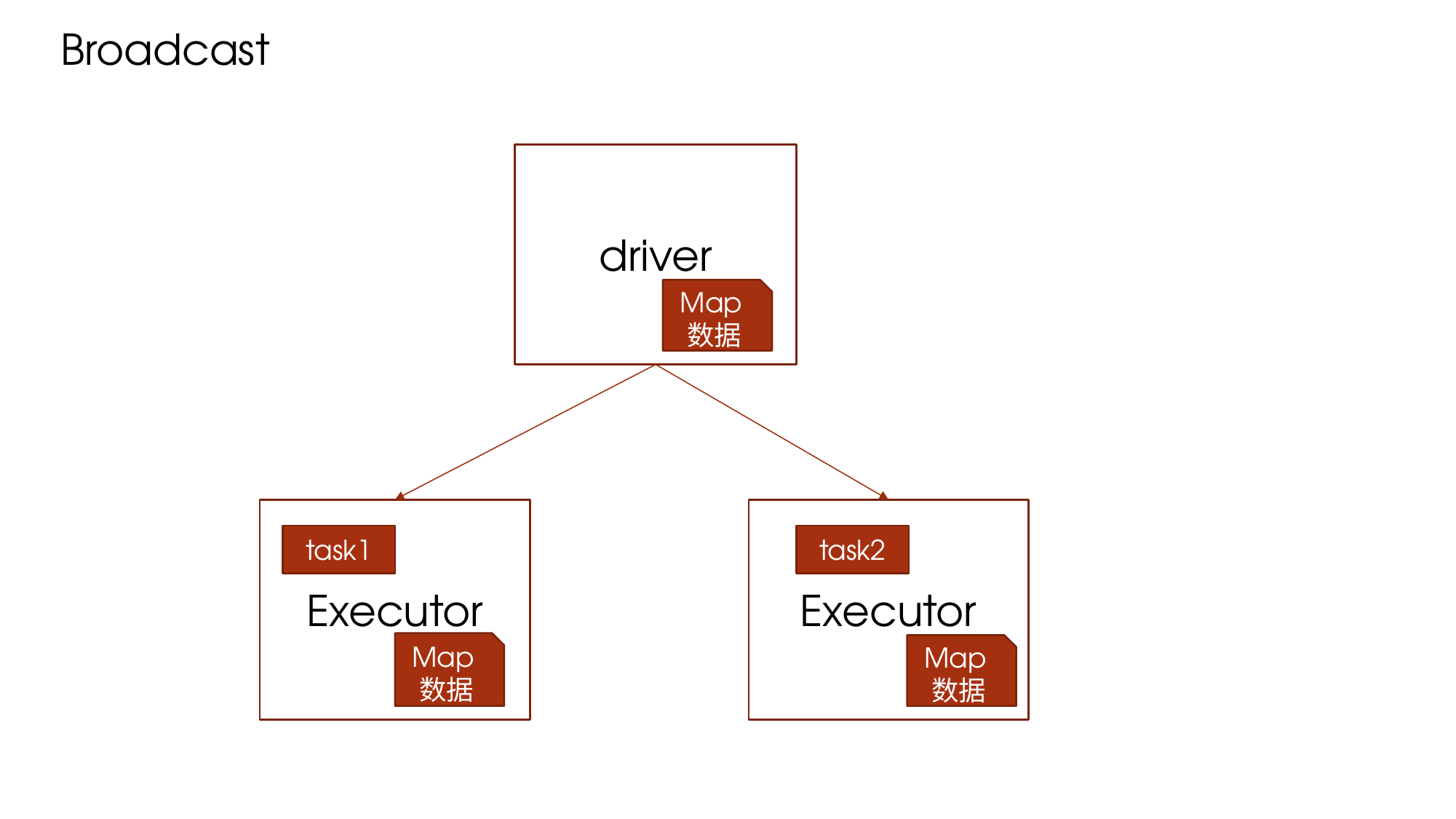

Broadcast
driver
Map数据
Executor
Executor
task1
task2
Map数据
Map数据